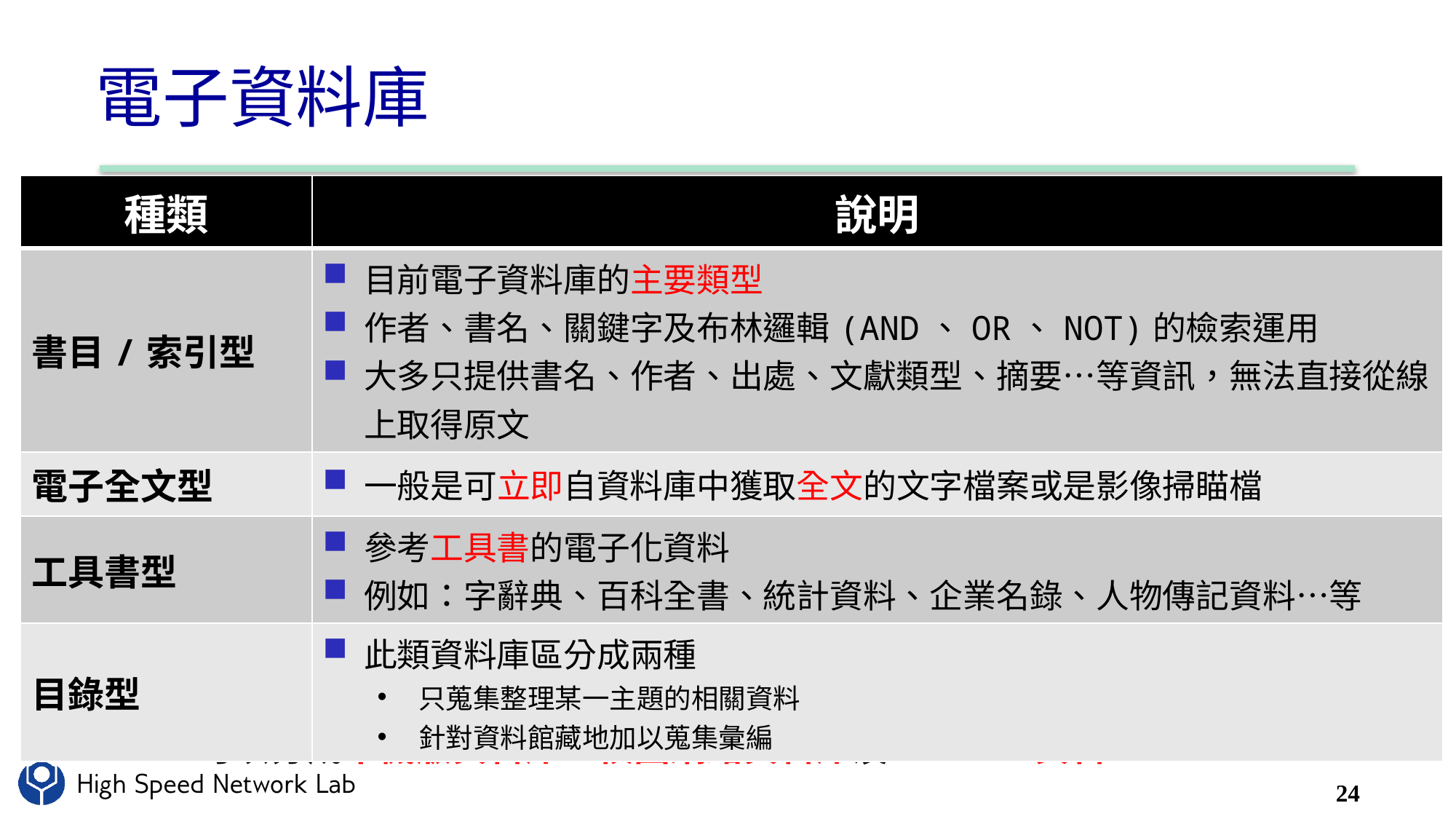

# 電子資料庫
| 種類 | 說明 |
| --- | --- |
| 書目/索引型 | 目前電子資料庫的主要類型 作者、書名、關鍵字及布林邏輯(AND、OR、NOT)的檢索運用 大多只提供書名、作者、出處、文獻類型、摘要…等資訊，無法直接從線上取得原文 |
| 電子全文型 | 一般是可立即自資料庫中獲取全文的文字檔案或是影像掃瞄檔 |
| 工具書型 | 參考工具書的電子化資料 例如：字辭典、百科全書、統計資料、企業名錄、人物傳記資料…等 |
| 目錄型 | 此類資料庫區分成兩種 只蒐集整理某一主題的相關資料 針對資料館藏地加以蒐集彙編 |
依其連線方式區分
可以分成單機版資料庫、校園網路資料庫及Internet資料
24